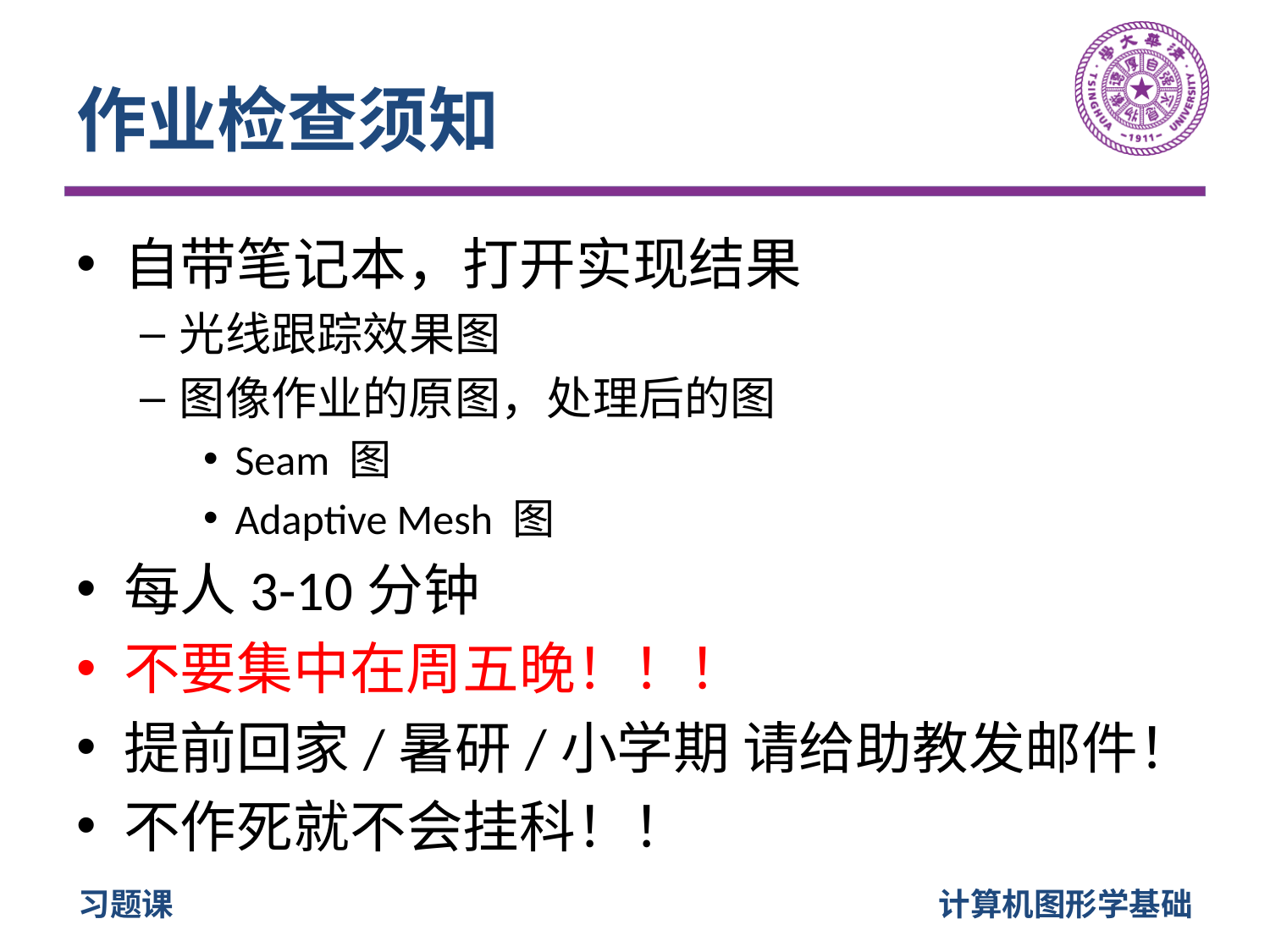

# 作业检查须知
自带笔记本，打开实现结果
光线跟踪效果图
图像作业的原图，处理后的图
Seam 图
Adaptive Mesh 图
每人3-10分钟
不要集中在周五晚！！！
提前回家/暑研/小学期 请给助教发邮件！
不作死就不会挂科！！